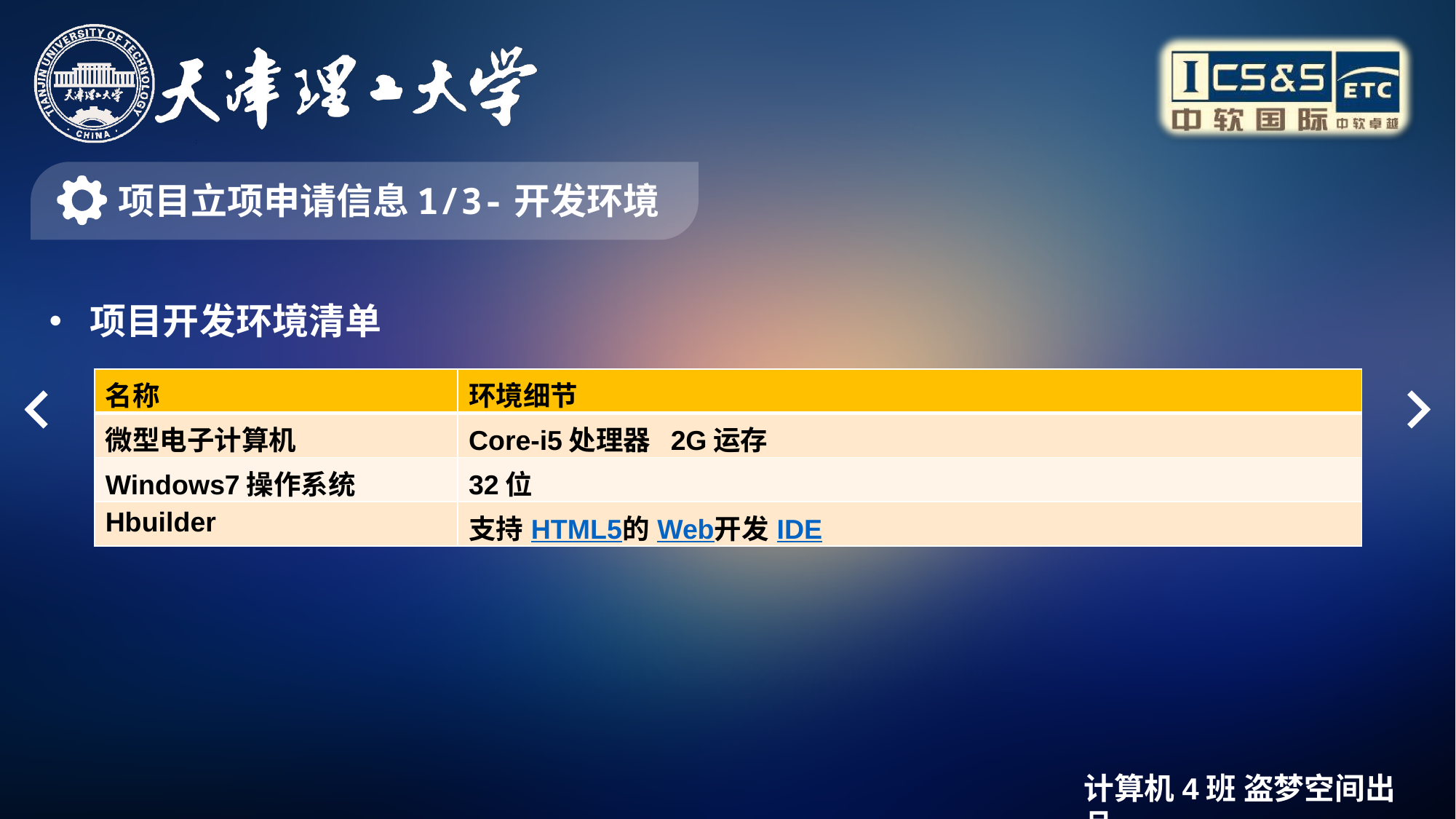

项目立项申请信息1/3-开发环境

项目开发环境清单
| 名称 | 环境细节 |
| --- | --- |
| 微型电子计算机 | Core-i5处理器 2G运存 |
| Windows7操作系统 | 32位 |
| Hbuilder | 支持HTML5的Web开发IDE |